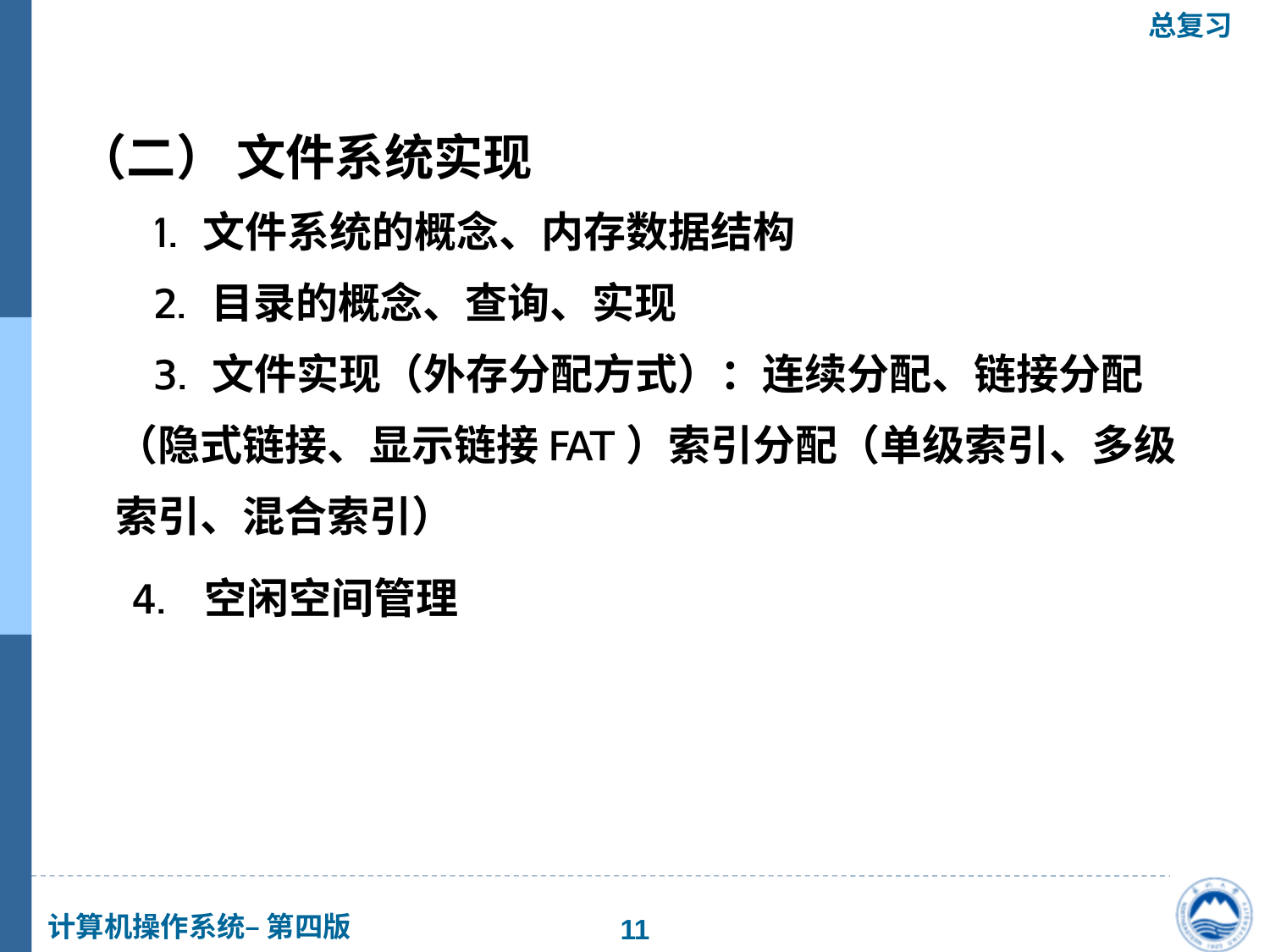

（二） 文件系统实现
   1. 文件系统的概念、内存数据结构
   2. 目录的概念、查询、实现
   3. 文件实现（外存分配方式）：连续分配、链接分配（隐式链接、显示链接FAT）索引分配（单级索引、多级索引、混合索引）
    4.  空闲空间管理